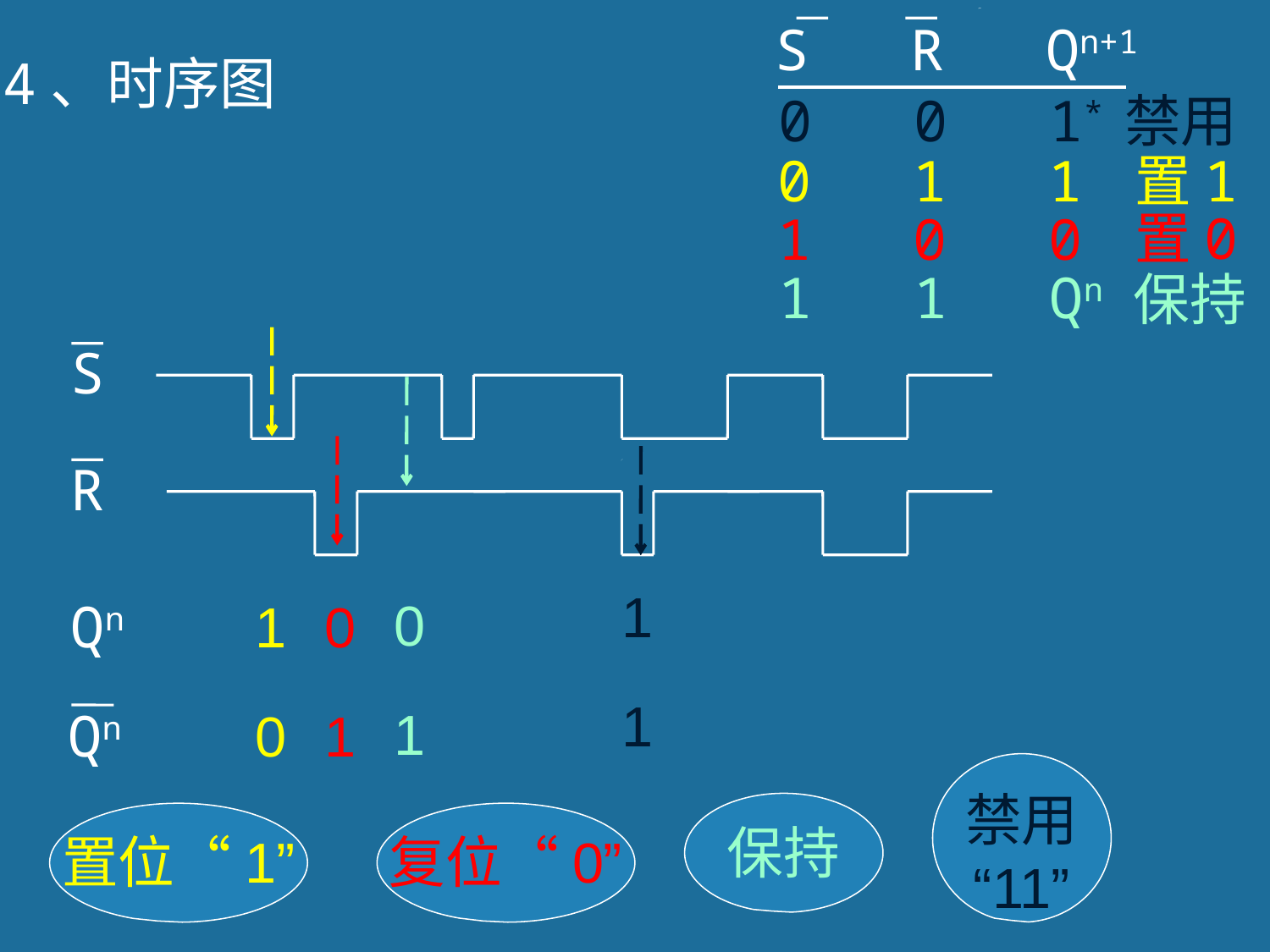

S   R   Qn+1

0   0   1*
禁用
置1
置0
保持
0   1   1
1   0   0
1   1   Qn
4、时序图
1
0
置位“1”
S

0
1
保持
0
1
复位“0”

1
1
禁用
“11”
R

 Qn
 Qn

24